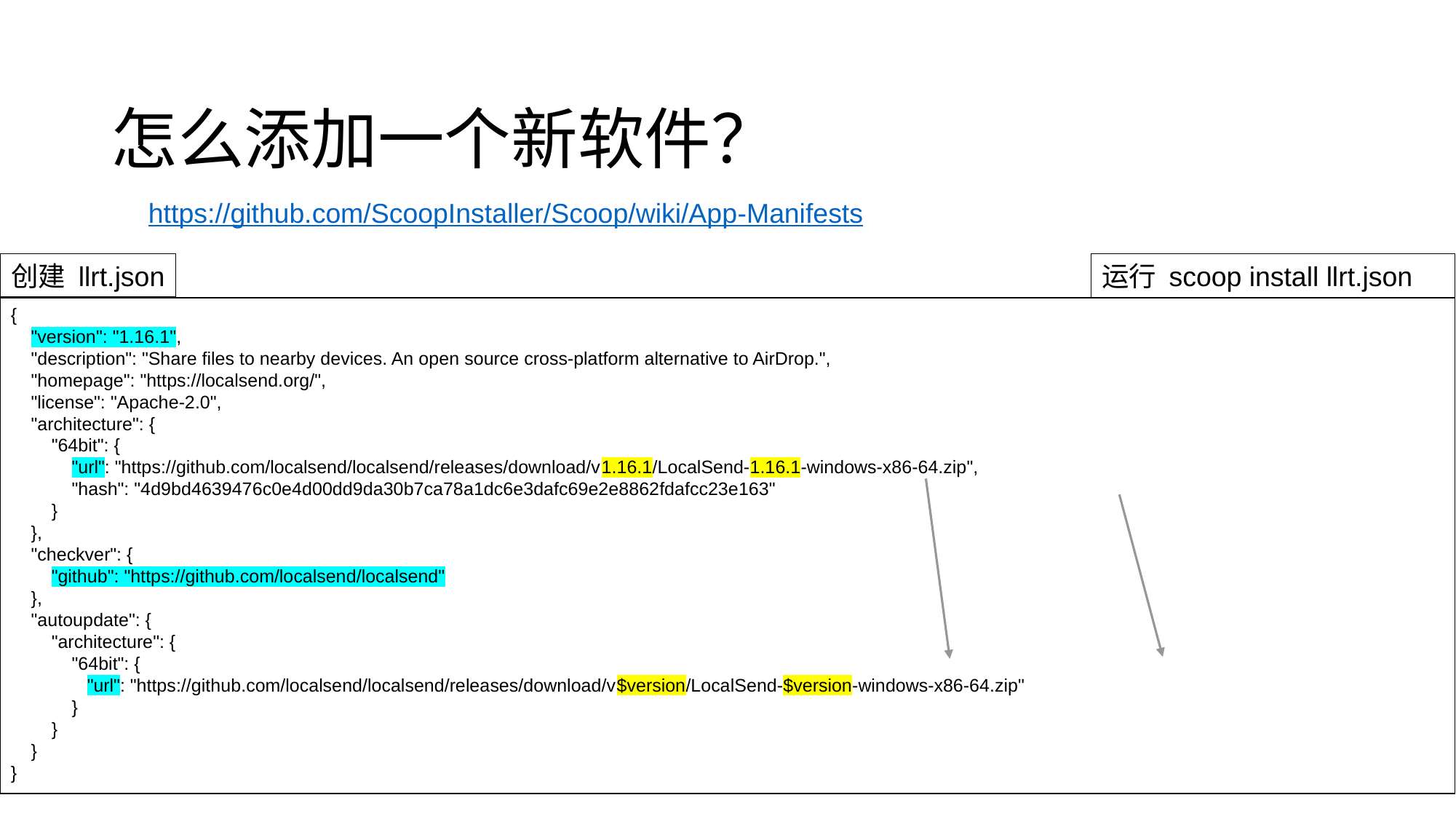

# 怎么添加一个新软件？
https://github.com/ScoopInstaller/Scoop/wiki/App-Manifests
运行 scoop install llrt.json
创建 llrt.json
{
    "version": "1.16.1",
    "description": "Share files to nearby devices. An open source cross-platform alternative to AirDrop.",
    "homepage": "https://localsend.org/",
    "license": "Apache-2.0",
    "architecture": {
        "64bit": {
            "url": "https://github.com/localsend/localsend/releases/download/v1.16.1/LocalSend-1.16.1-windows-x86-64.zip",
            "hash": "4d9bd4639476c0e4d00dd9da30b7ca78a1dc6e3dafc69e2e8862fdafcc23e163"
        }
    },
    "checkver": {
        "github": "https://github.com/localsend/localsend"
    },
    "autoupdate": {
        "architecture": {
            "64bit": {
               "url": "https://github.com/localsend/localsend/releases/download/v$version/LocalSend-$version-windows-x86-64.zip"
            }
        }
    }
}